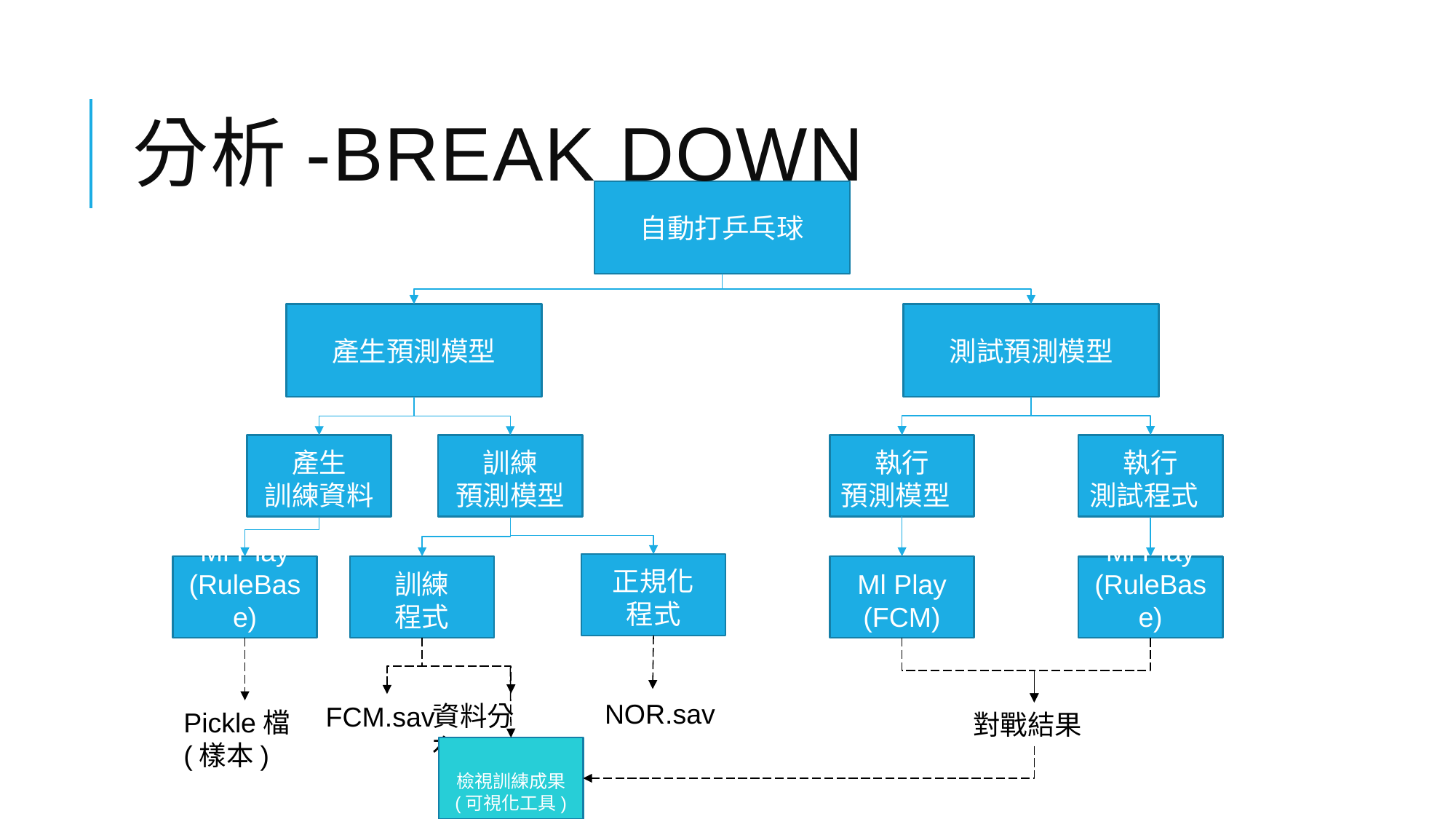

# 分析-break down
自動打乒乓球
測試預測模型
產生預測模型
執行
預測模型
執行
測試程式
產生
訓練資料
訓練
預測模型
正規化
程式
Ml Play
(FCM)
Ml Play
(RuleBase)
訓練
程式
Ml Play
(RuleBase)
NOR.sav
資料分布.csv
FCM.sav
Pickle檔(樣本)
對戰結果
檢視訓練成果
(可視化工具)